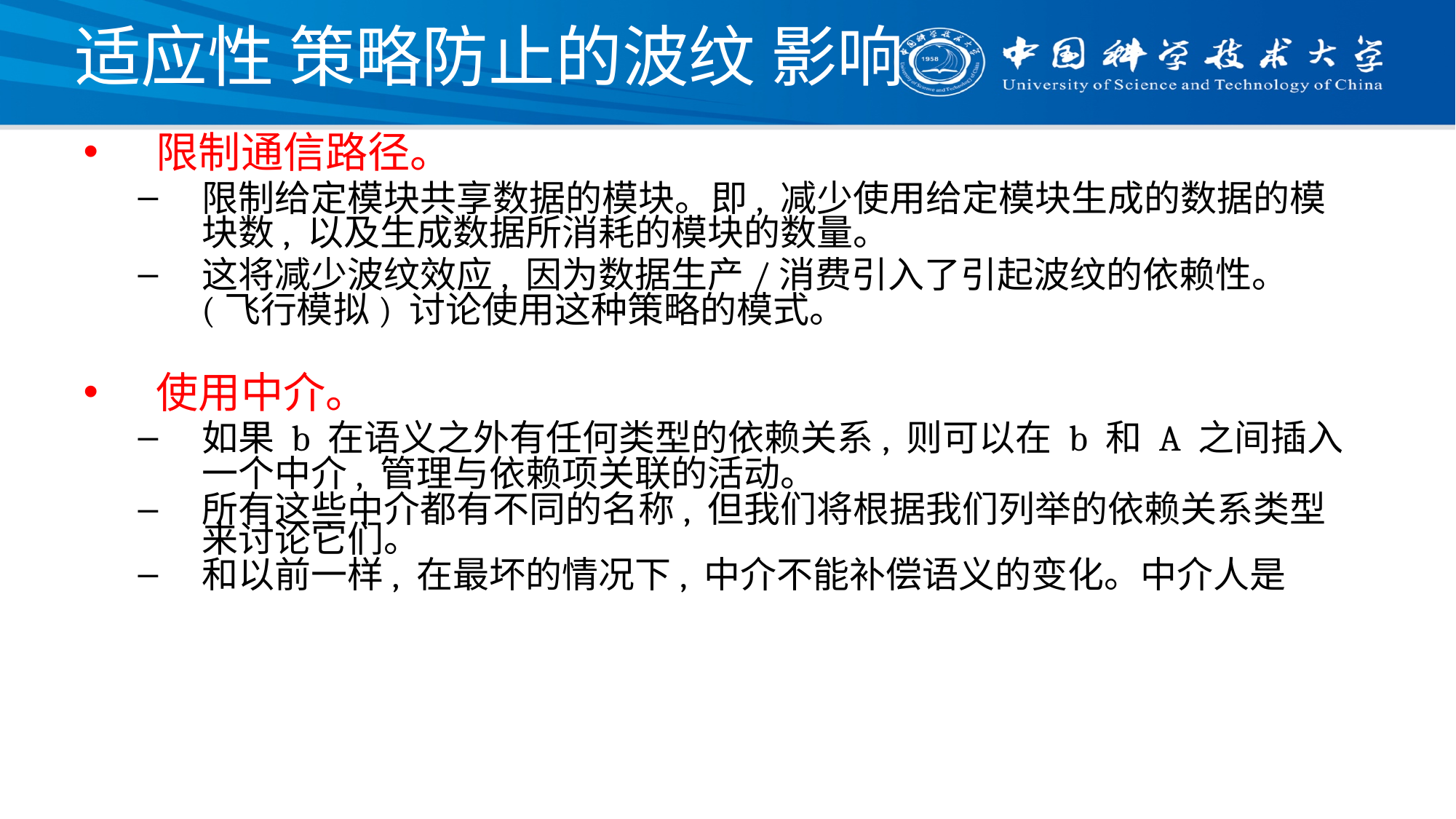

# 适应性 策略防止的波纹 影响
限制通信路径。
限制给定模块共享数据的模块。即, 减少使用给定模块生成的数据的模块数, 以及生成数据所消耗的模块的数量。
这将减少波纹效应, 因为数据生产/消费引入了引起波纹的依赖性。(飞行模拟) 讨论使用这种策略的模式。

使用中介。
如果 b 在语义之外有任何类型的依赖关系, 则可以在 b 和 A 之间插入一个中介, 管理与依赖项关联的活动。
所有这些中介都有不同的名称, 但我们将根据我们列举的依赖关系类型来讨论它们。
和以前一样, 在最坏的情况下, 中介不能补偿语义的变化。中介人是